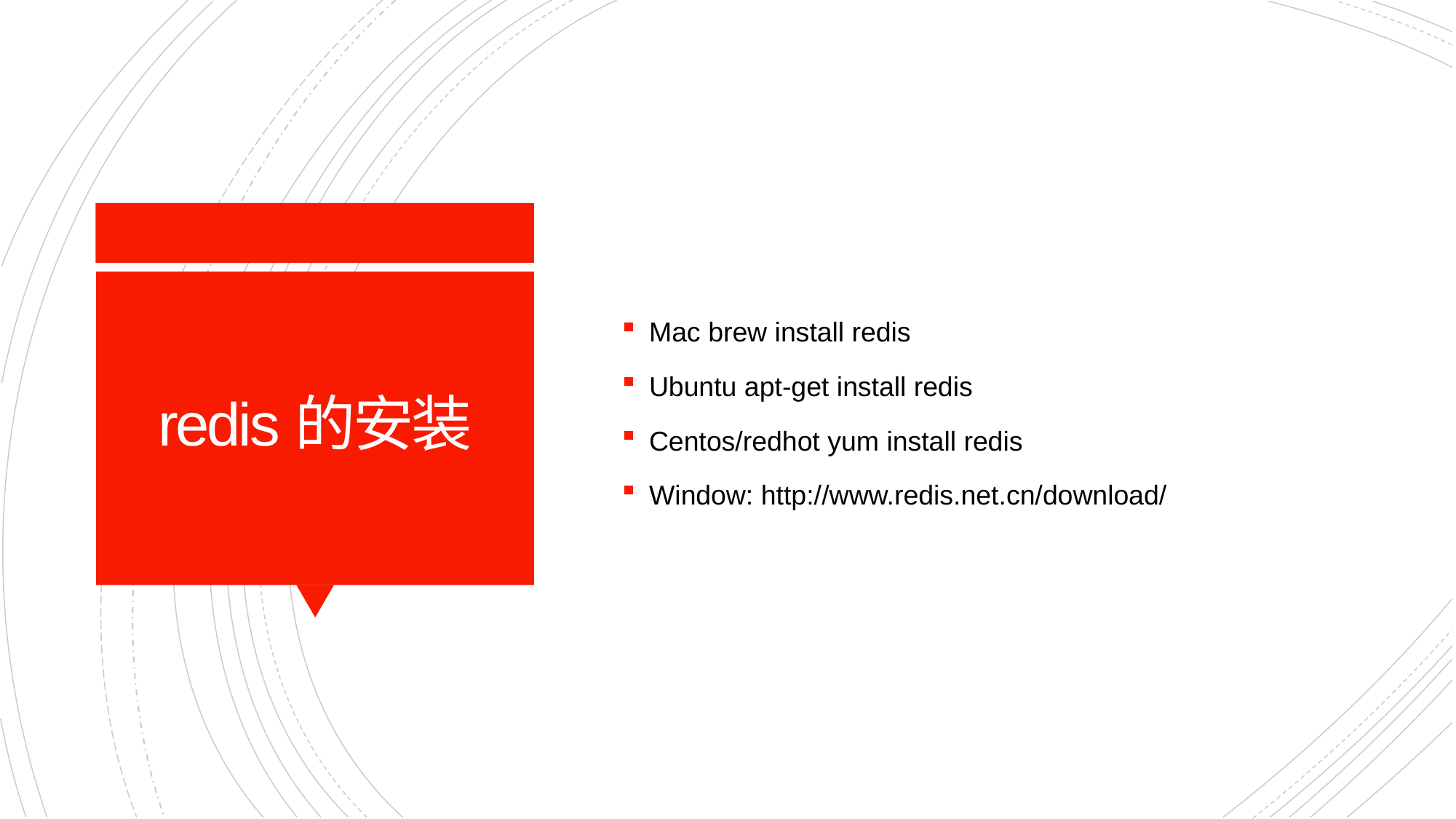

Mac brew install redis
Ubuntu apt-get install redis
Centos/redhot yum install redis
Window: http://www.redis.net.cn/download/
# redis的安装